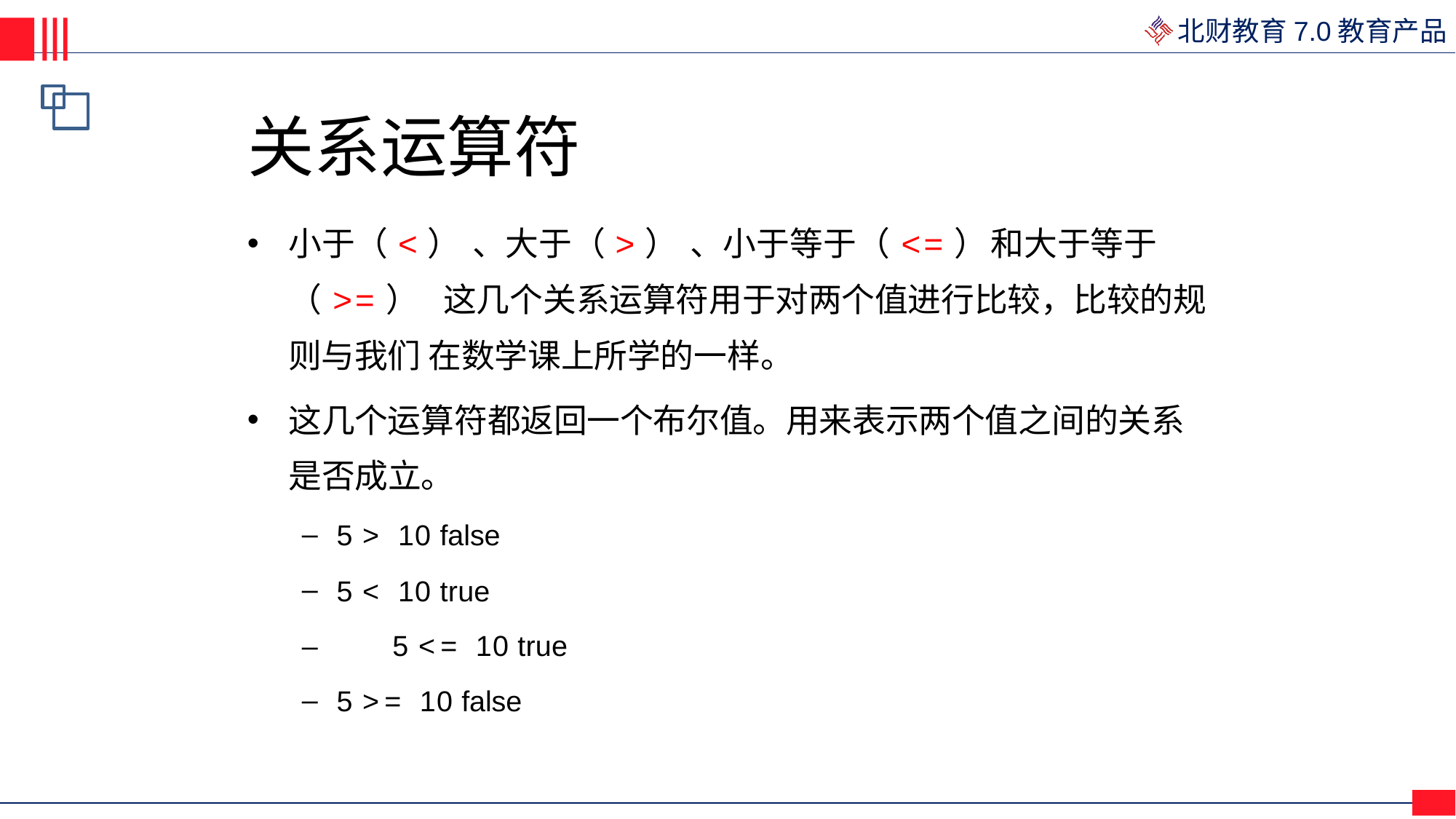

# 关系运算符
小于（<） 、大于（>） 、小于等于（<=）和大于等于（>=）  这几个关系运算符用于对两个值进行比较，比较的规则与我们 在数学课上所学的一样。
这几个运算符都返回一个布尔值。用来表示两个值之间的关系 是否成立。
5 > 10 false
5 < 10 true
–	5 <= 10 true
5 >= 10 false